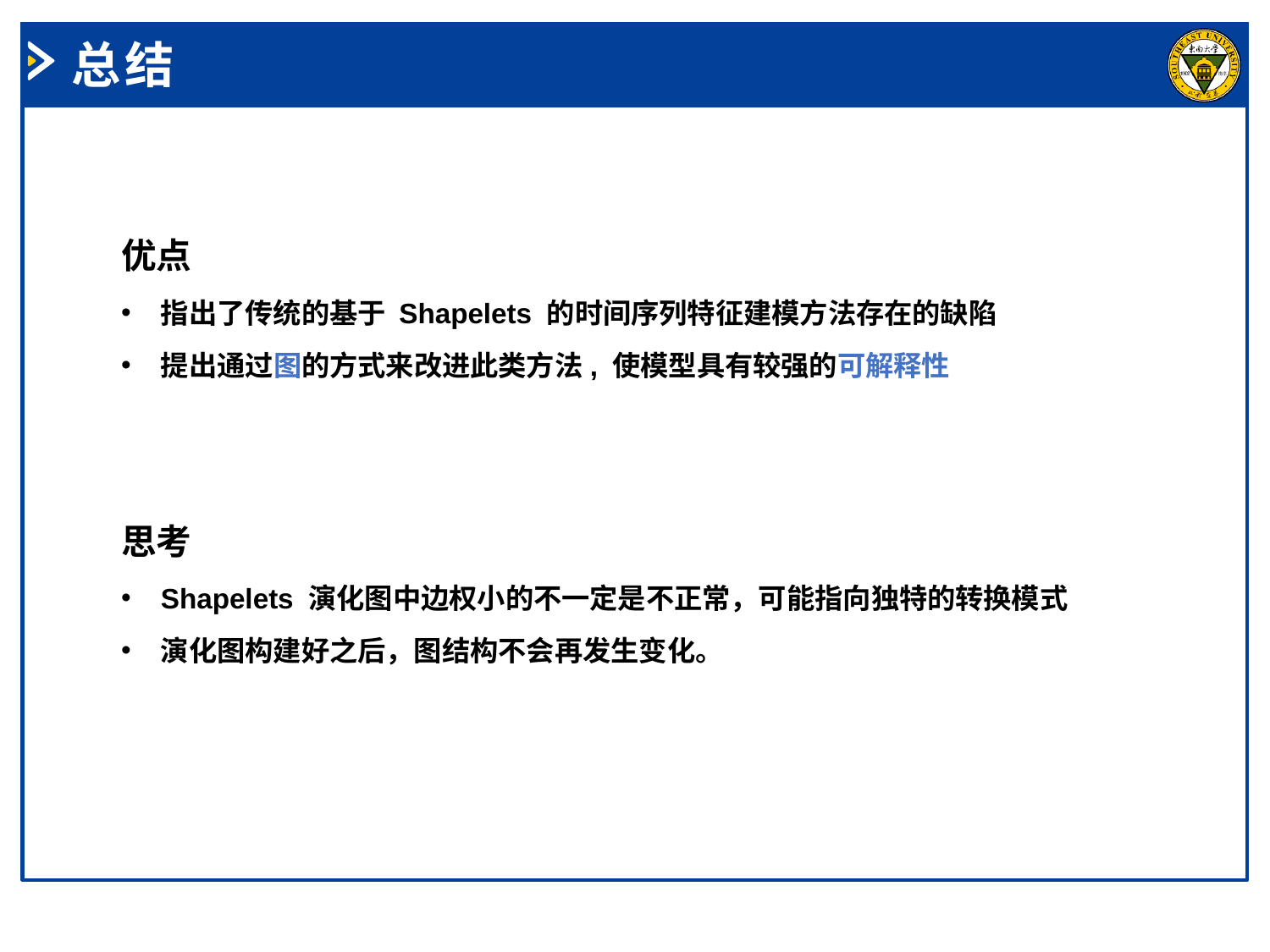

总结
优点
指出了传统的基于 Shapelets 的时间序列特征建模方法存在的缺陷
提出通过图的方式来改进此类方法, 使模型具有较强的可解释性

思考
Shapelets 演化图中边权小的不一定是不正常，可能指向独特的转换模式
演化图构建好之后，图结构不会再发生变化。
21